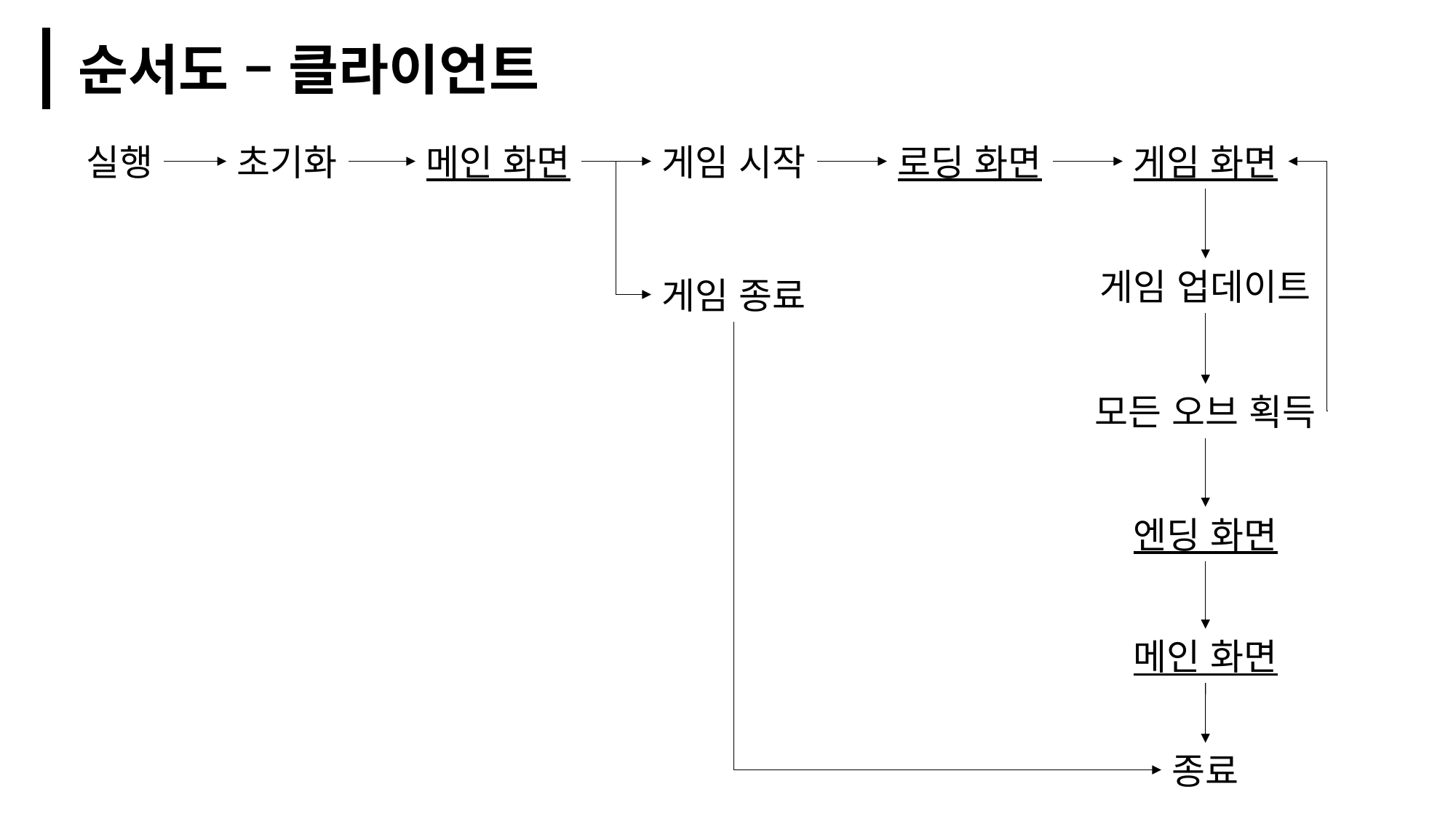

순서도 – 클라이언트
실행
게임 화면
초기화
메인 화면
게임 시작
로딩 화면
게임 업데이트
게임 종료
모든 오브 획득
엔딩 화면
메인 화면
종료